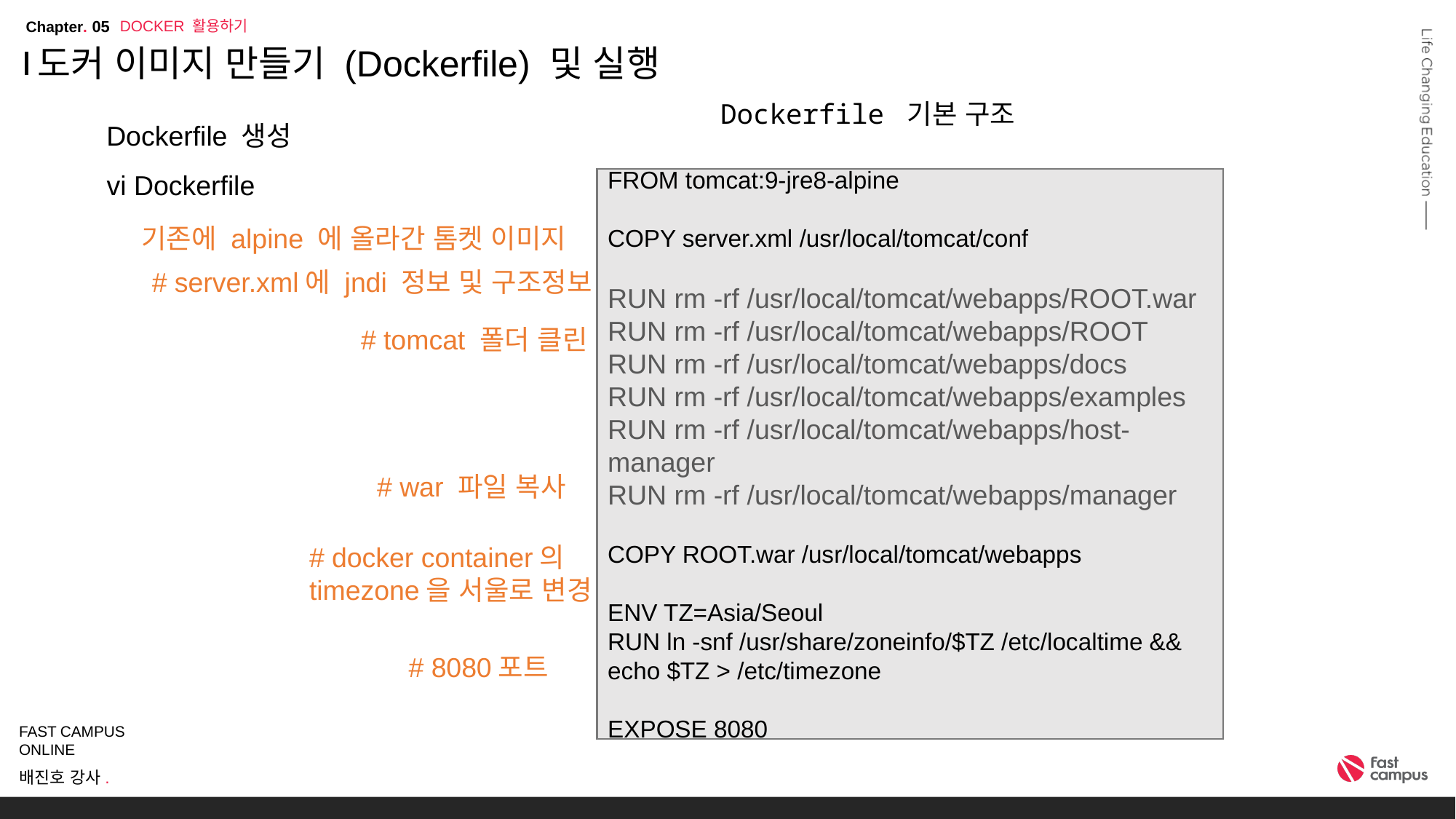

DOCKER 활용하기
05
# 도커 이미지 만들기 (Dockerfile) 및 실행
Dockerfile 기본 구조
Dockerfile 생성
vi Dockerfile
FROM tomcat:9-jre8-alpine

COPY server.xml /usr/local/tomcat/conf

RUN rm -rf /usr/local/tomcat/webapps/ROOT.war
RUN rm -rf /usr/local/tomcat/webapps/ROOT
RUN rm -rf /usr/local/tomcat/webapps/docs
RUN rm -rf /usr/local/tomcat/webapps/examples
RUN rm -rf /usr/local/tomcat/webapps/host-manager
RUN rm -rf /usr/local/tomcat/webapps/manager

COPY ROOT.war /usr/local/tomcat/webapps

ENV TZ=Asia/Seoul
RUN ln -snf /usr/share/zoneinfo/$TZ /etc/localtime && echo $TZ > /etc/timezone
EXPOSE 8080

기존에 alpine 에 올라간 톰켓 이미지
# server.xml에 jndi 정보 및 구조정보

# tomcat 폴더 클린

# war 파일 복사
# docker container의
timezone을 서울로 변경

# 8080포트